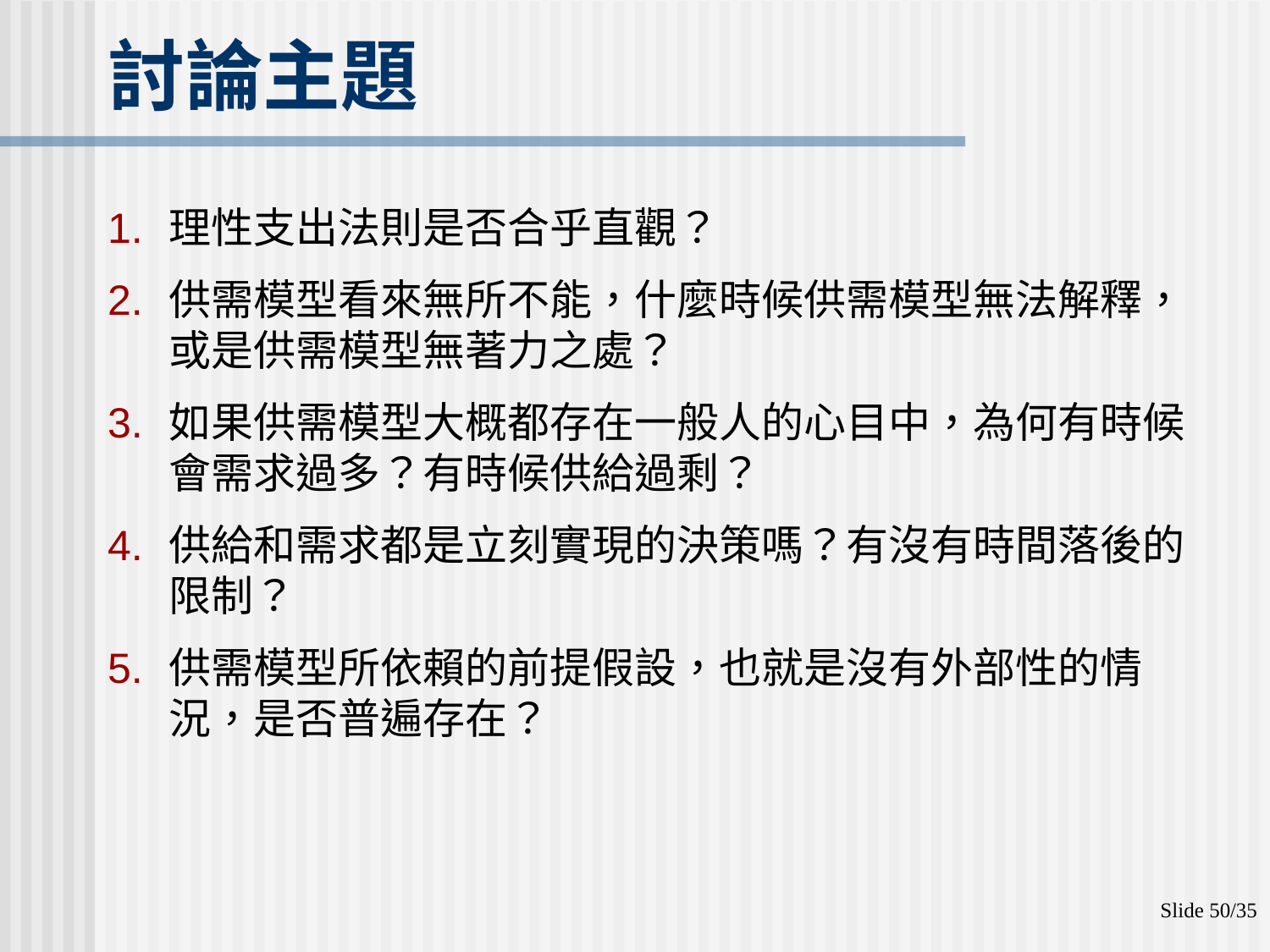

討論主題
理性支出法則是否合乎直觀？
供需模型看來無所不能，什麼時候供需模型無法解釋，或是供需模型無著力之處？
如果供需模型大概都存在一般人的心目中，為何有時候會需求過多？有時候供給過剩？
供給和需求都是立刻實現的決策嗎？有沒有時間落後的限制？
供需模型所依賴的前提假設，也就是沒有外部性的情況，是否普遍存在？

Slide 50/35